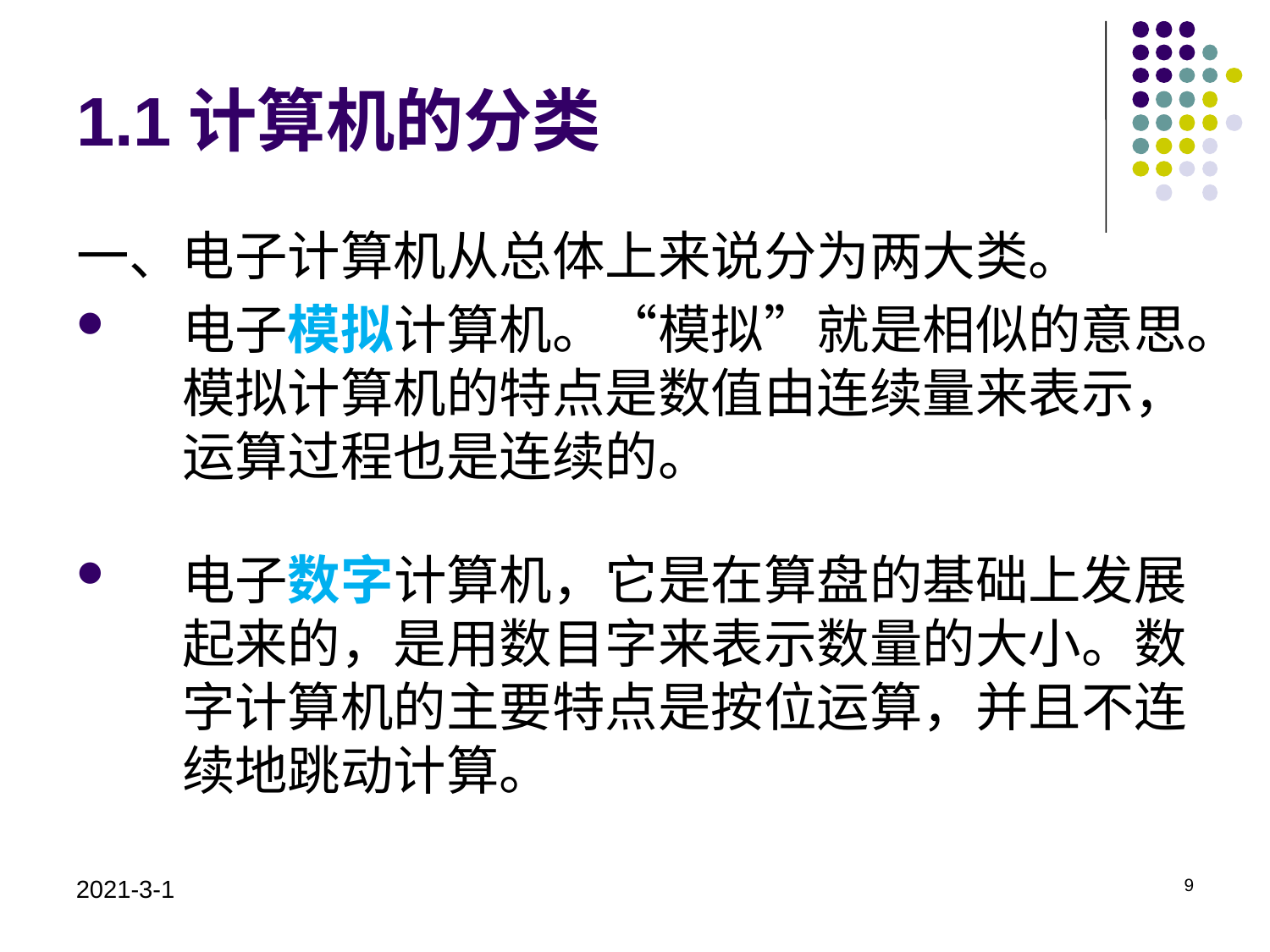

# 1.1计算机的分类
一、电子计算机从总体上来说分为两大类。
电子模拟计算机。“模拟”就是相似的意思。模拟计算机的特点是数值由连续量来表示，运算过程也是连续的。

电子数字计算机，它是在算盘的基础上发展起来的，是用数目字来表示数量的大小。数字计算机的主要特点是按位运算，并且不连续地跳动计算。
2021-3-1
9